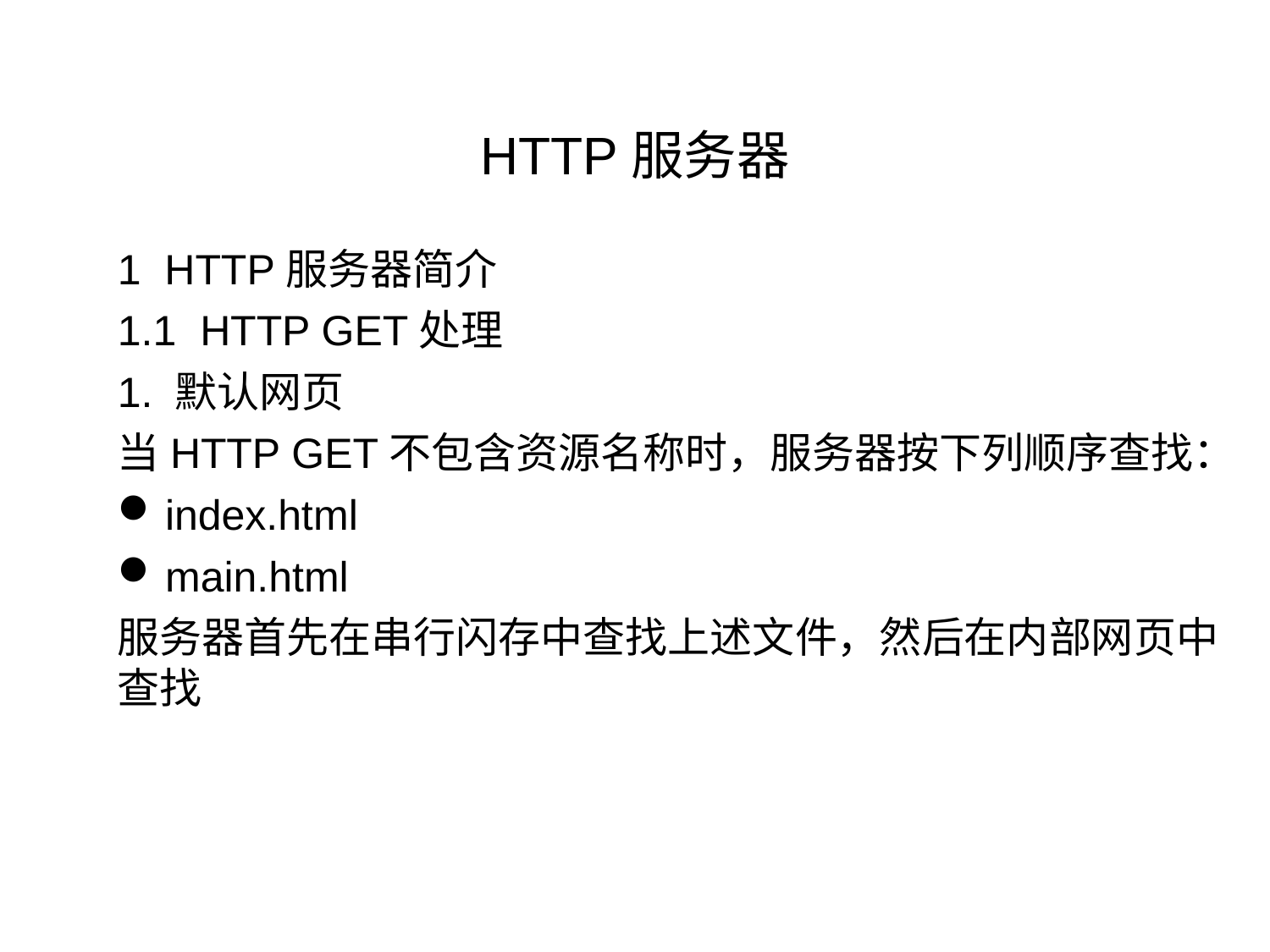

HTTP服务器
1  HTTP服务器简介
1.1  HTTP GET处理
1. 默认网页
当HTTP GET不包含资源名称时，服务器按下列顺序查找：
index.html
main.html
服务器首先在串行闪存中查找上述文件，然后在内部网页中查找